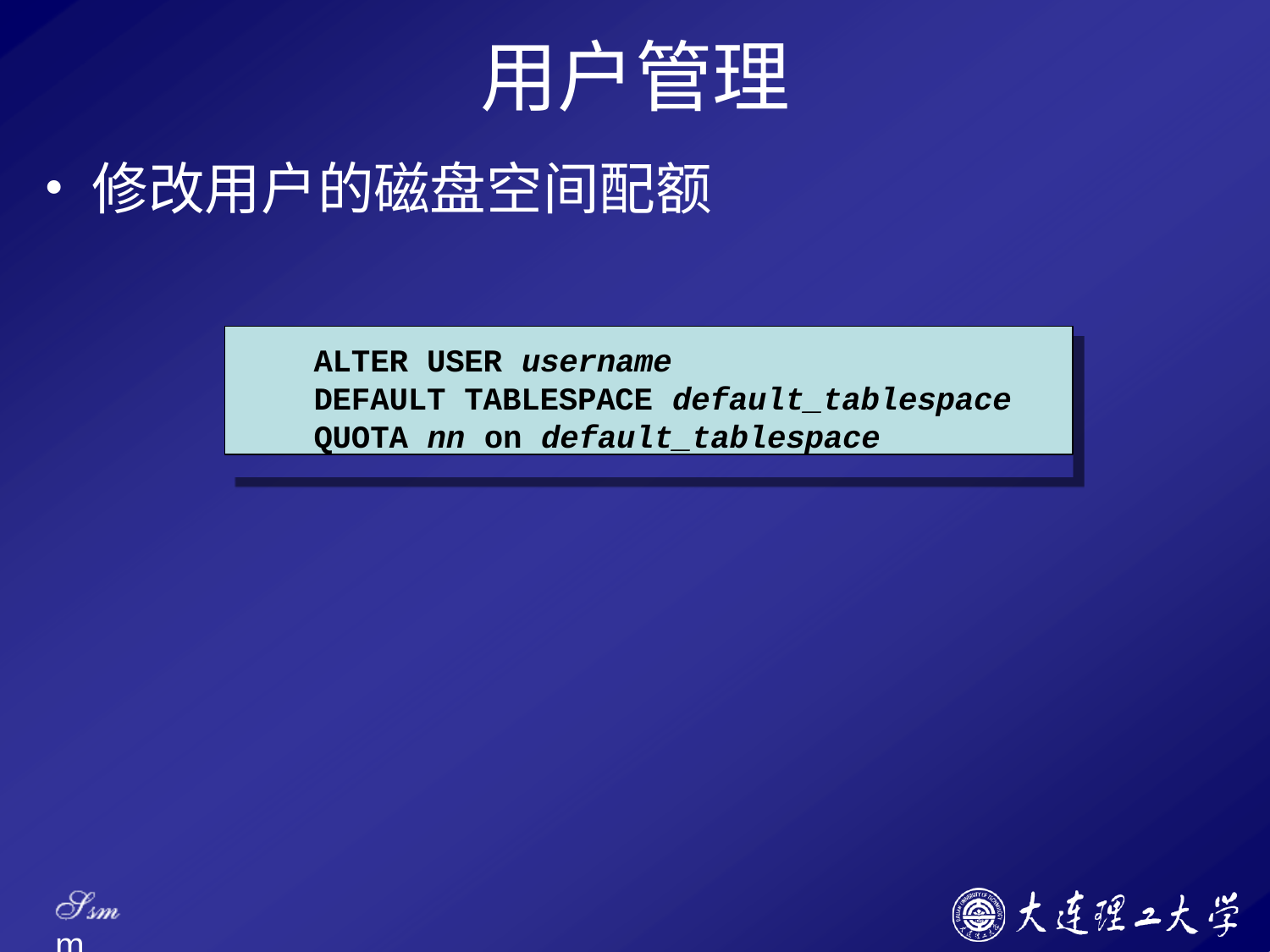

# 用户管理
修改用户的磁盘空间配额
ALTER USER username
DEFAULT TABLESPACE default_tablespace
QUOTA nn on default_tablespace

Ssm